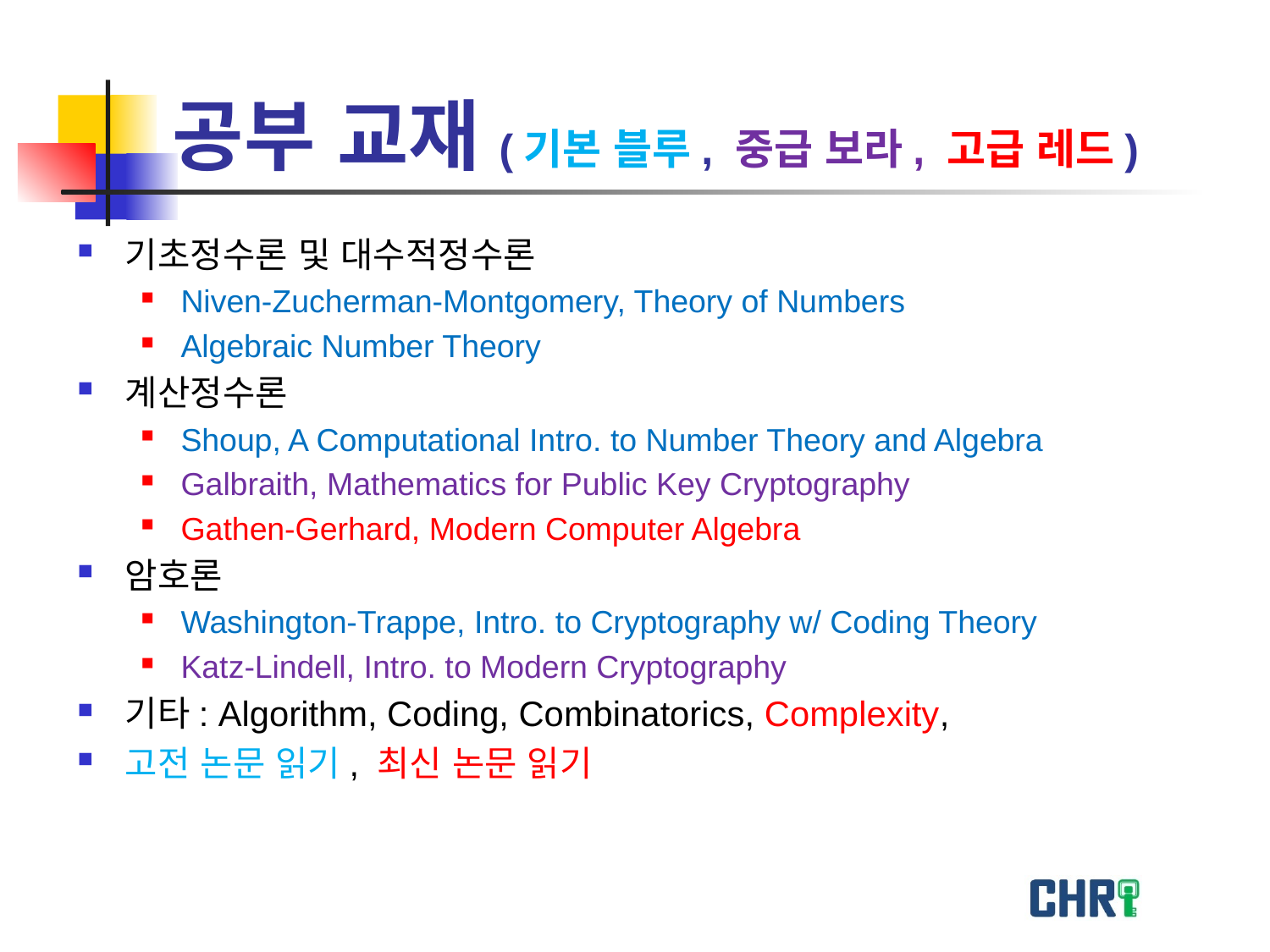

# 공부 교재(기본 블루, 중급 보라, 고급 레드)
기초정수론 및 대수적정수론
Niven-Zucherman-Montgomery, Theory of Numbers
Algebraic Number Theory
계산정수론
Shoup, A Computational Intro. to Number Theory and Algebra
Galbraith, Mathematics for Public Key Cryptography
Gathen-Gerhard, Modern Computer Algebra
암호론
Washington-Trappe, Intro. to Cryptography w/ Coding Theory
Katz-Lindell, Intro. to Modern Cryptography
기타: Algorithm, Coding, Combinatorics, Complexity,
고전 논문 읽기, 최신 논문 읽기